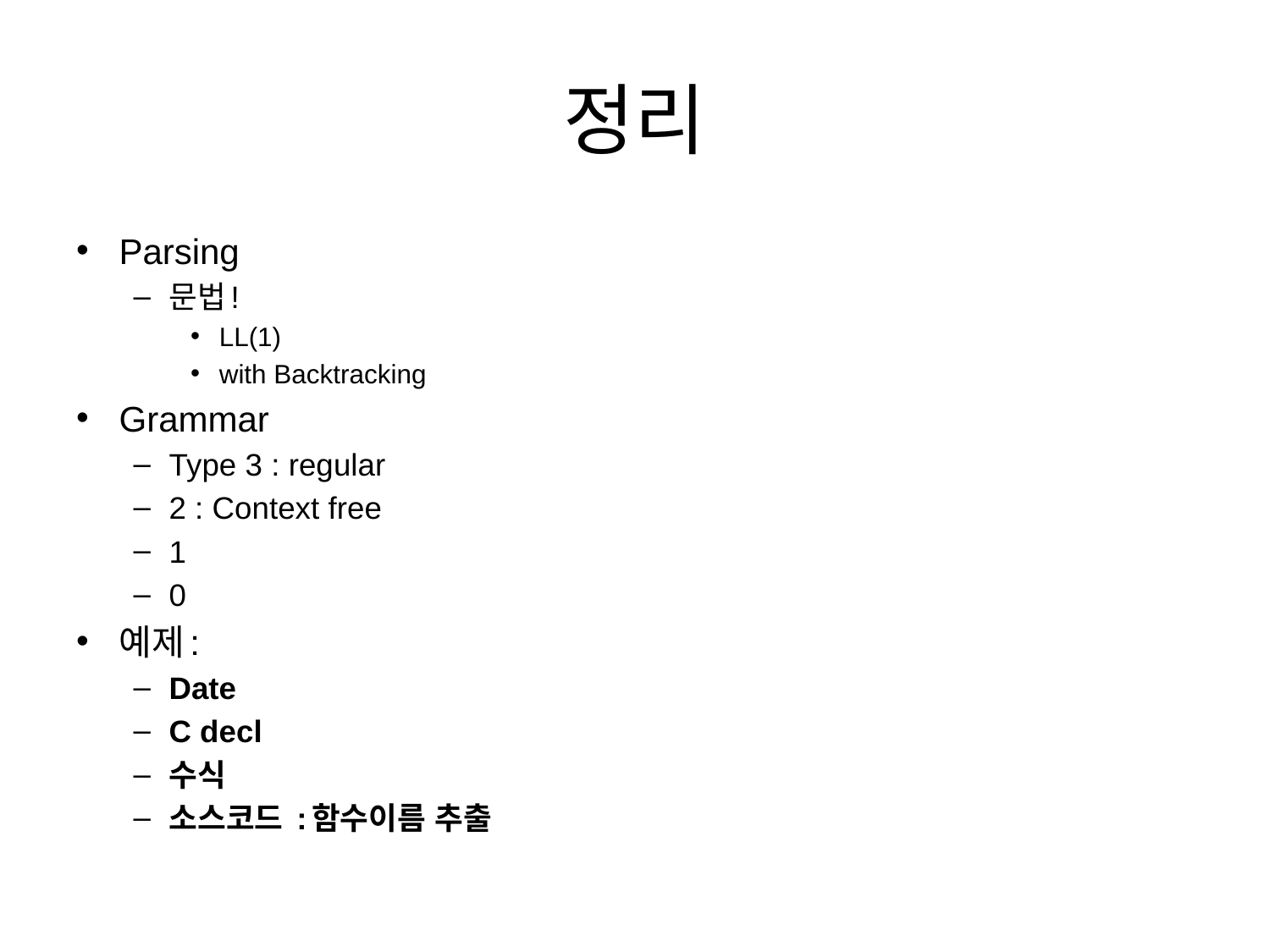

# 정리
Parsing
문법!
LL(1)
with Backtracking
Grammar
Type 3 : regular
2 : Context free
1
0
예제:
Date
C decl
수식
소스코드 :함수이름 추출